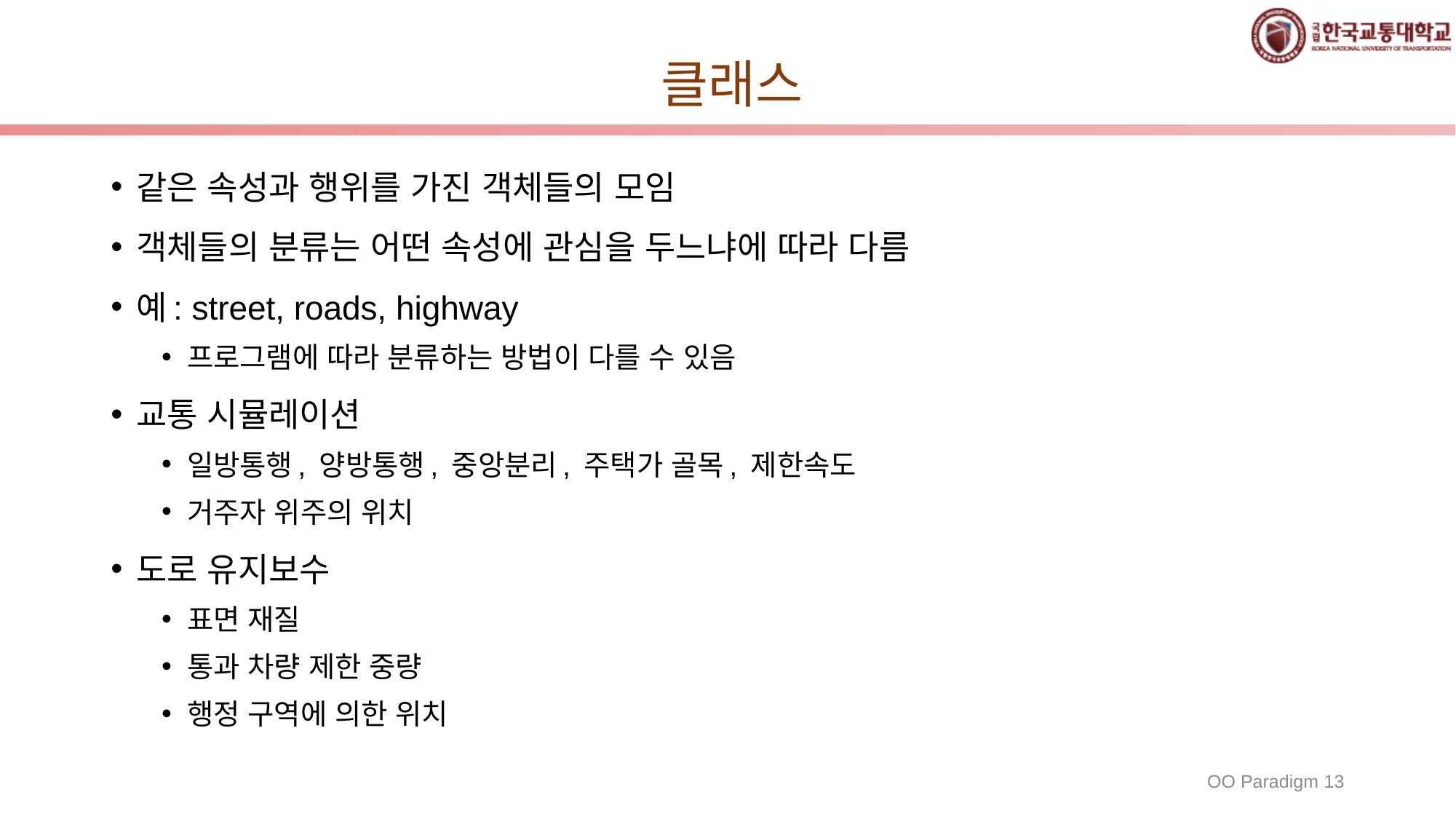

# 클래스
같은 속성과 행위를 가진 객체들의 모임
객체들의 분류는 어떤 속성에 관심을 두느냐에 따라 다름
예: street, roads, highway
프로그램에 따라 분류하는 방법이 다를 수 있음
교통 시뮬레이션
일방통행, 양방통행, 중앙분리, 주택가 골목, 제한속도
거주자 위주의 위치
도로 유지보수
표면 재질
통과 차량 제한 중량
행정 구역에 의한 위치
OO Paradigm 13